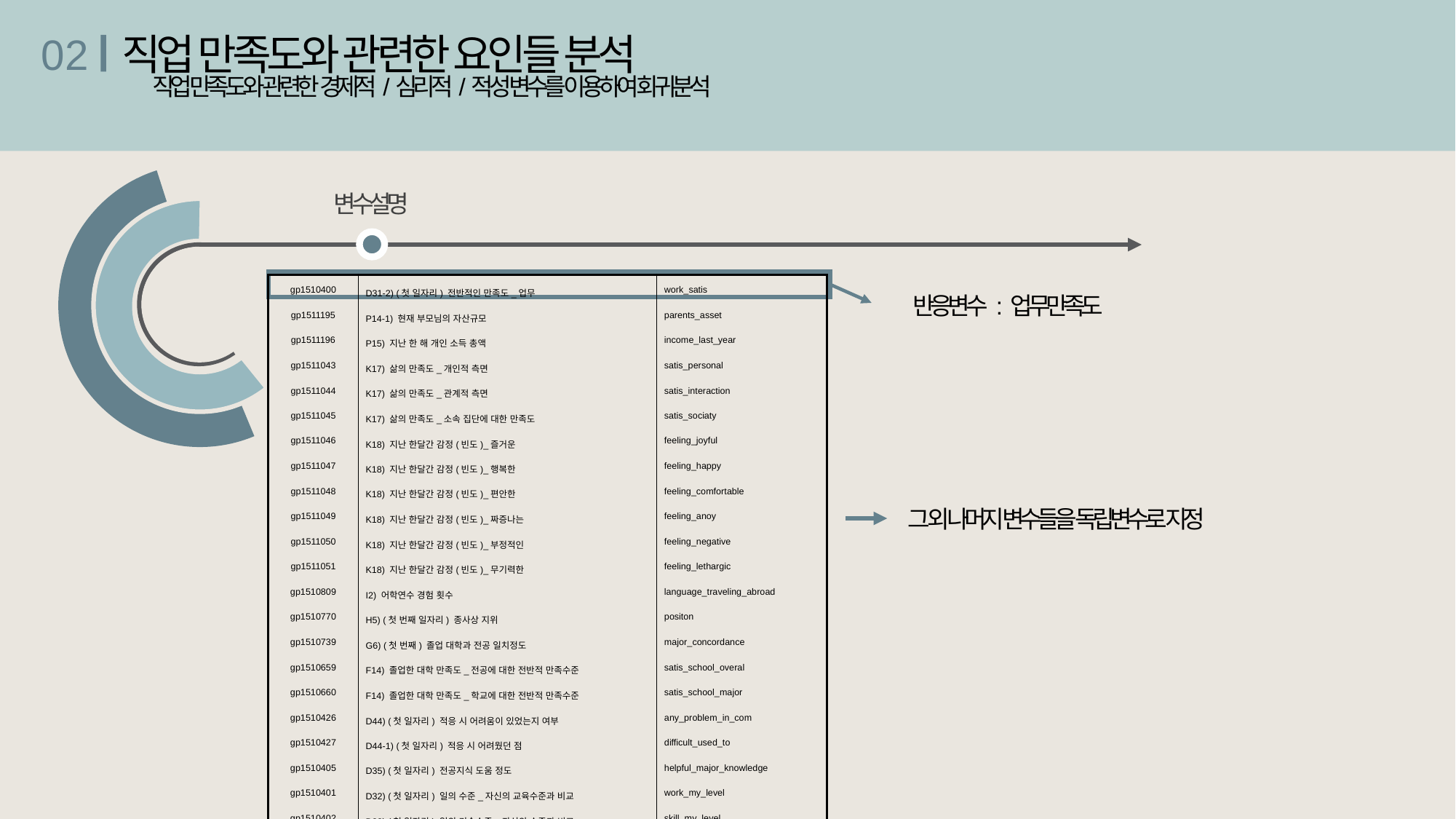

02
직업 만족도와 관련한 요인들 분석

직업 만족도와 관련한  경제적/심리적/적성 변수를 이용하여 회귀분석

변수설명

| gp1510400 | D31-2) (첫 일자리) 전반적인 만족도\_업무 | work\_satis |
| --- | --- | --- |
| gp1511195 | P14-1) 현재 부모님의 자산규모 | parents\_asset |
| gp1511196 | P15) 지난 한 해 개인 소득 총액 | income\_last\_year |
| gp1511043 | K17) 삶의 만족도\_개인적 측면 | satis\_personal |
| gp1511044 | K17) 삶의 만족도\_관계적 측면 | satis\_interaction |
| gp1511045 | K17) 삶의 만족도\_소속 집단에 대한 만족도 | satis\_sociaty |
| gp1511046 | K18) 지난 한달간 감정(빈도)\_즐거운 | feeling\_joyful |
| gp1511047 | K18) 지난 한달간 감정(빈도)\_행복한 | feeling\_happy |
| gp1511048 | K18) 지난 한달간 감정(빈도)\_편안한 | feeling\_comfortable |
| gp1511049 | K18) 지난 한달간 감정(빈도)\_짜증나는 | feeling\_anoy |
| gp1511050 | K18) 지난 한달간 감정(빈도)\_부정적인 | feeling\_negative |
| gp1511051 | K18) 지난 한달간 감정(빈도)\_무기력한 | feeling\_lethargic |
| gp1510809 | I2) 어학연수 경험 횟수 | language\_traveling\_abroad |
| gp1510770 | H5) (첫 번째 일자리) 종사상 지위 | positon |
| gp1510739 | G6) (첫 번째) 졸업 대학과 전공 일치정도 | major\_concordance |
| gp1510659 | F14) 졸업한 대학 만족도\_전공에 대한 전반적 만족수준 | satis\_school\_overal |
| gp1510660 | F14) 졸업한 대학 만족도\_학교에 대한 전반적 만족수준 | satis\_school\_major |
| gp1510426 | D44) (첫 일자리) 적응 시 어려움이 있었는지 여부 | any\_problem\_in\_com |
| gp1510427 | D44-1) (첫 일자리) 적응 시 어려웠던 점 | difficult\_used\_to |
| gp1510405 | D35) (첫 일자리) 전공지식 도움 정도 | helpful\_major\_knowledge |
| gp1510401 | D32) (첫 일자리) 일의 수준\_자신의 교육수준과 비교 | work\_my\_level |
| gp1510402 | D33) (첫 일자리) 일의 기술수준\_자신의 수준과 비교 | skill\_my\_level |
반응변수 : 업무만족도
그 외 나머지 변수들을 독립변수로 지정